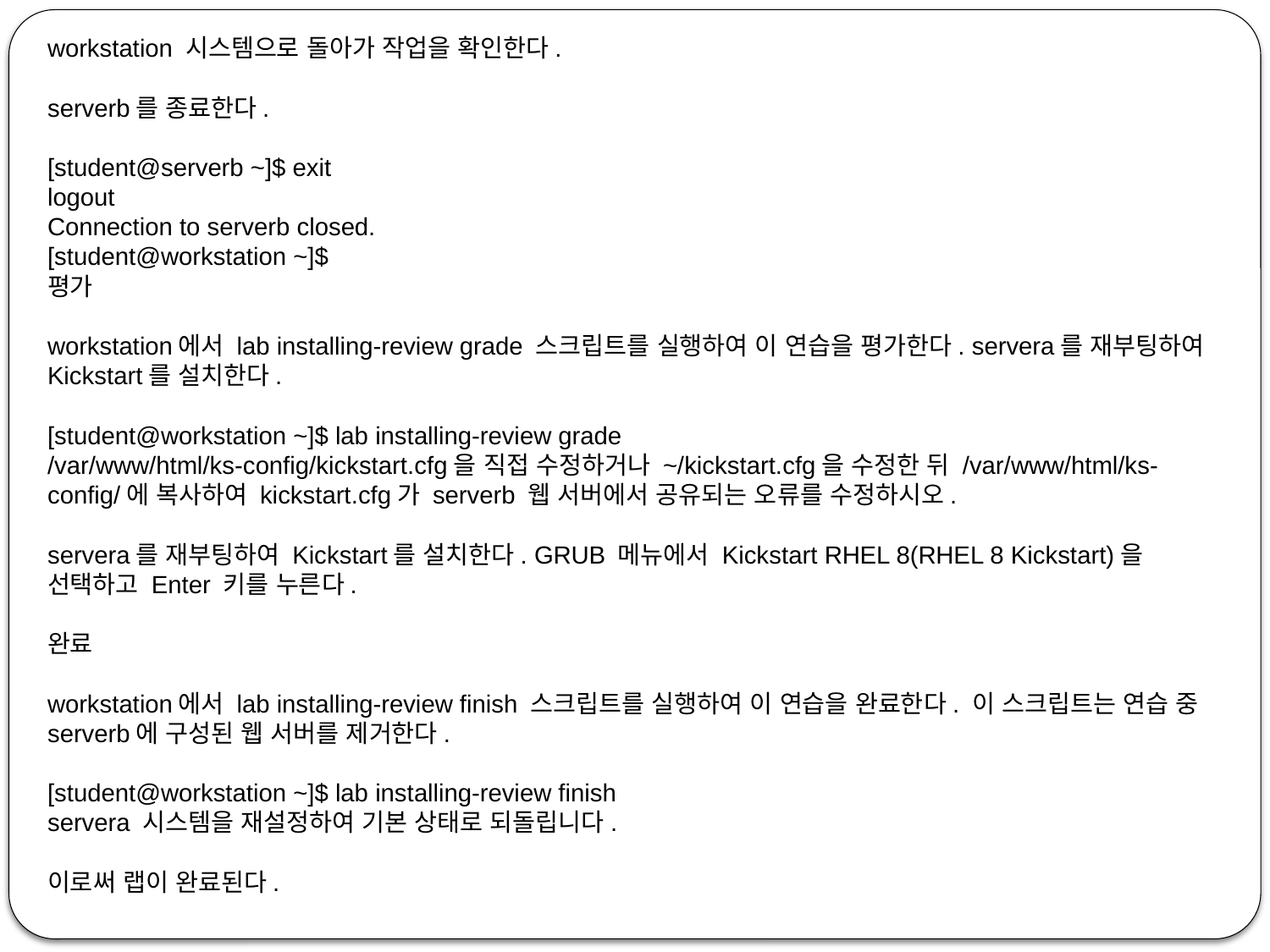

workstation 시스템으로 돌아가 작업을 확인한다.

serverb를 종료한다.

[student@serverb ~]$ exit
logout
Connection to serverb closed.
[student@workstation ~]$
평가

workstation에서 lab installing-review grade 스크립트를 실행하여 이 연습을 평가한다. servera를 재부팅하여 Kickstart를 설치한다.

[student@workstation ~]$ lab installing-review grade
/var/www/html/ks-config/kickstart.cfg을 직접 수정하거나 ~/kickstart.cfg을 수정한 뒤 /var/www/html/ks-config/에 복사하여 kickstart.cfg가 serverb 웹 서버에서 공유되는 오류를 수정하시오.

servera를 재부팅하여 Kickstart를 설치한다. GRUB 메뉴에서 Kickstart RHEL 8(RHEL 8 Kickstart)을 선택하고 Enter 키를 누른다.

완료

workstation에서 lab installing-review finish 스크립트를 실행하여 이 연습을 완료한다. 이 스크립트는 연습 중 serverb에 구성된 웹 서버를 제거한다.

[student@workstation ~]$ lab installing-review finish
servera 시스템을 재설정하여 기본 상태로 되돌립니다.

이로써 랩이 완료된다.